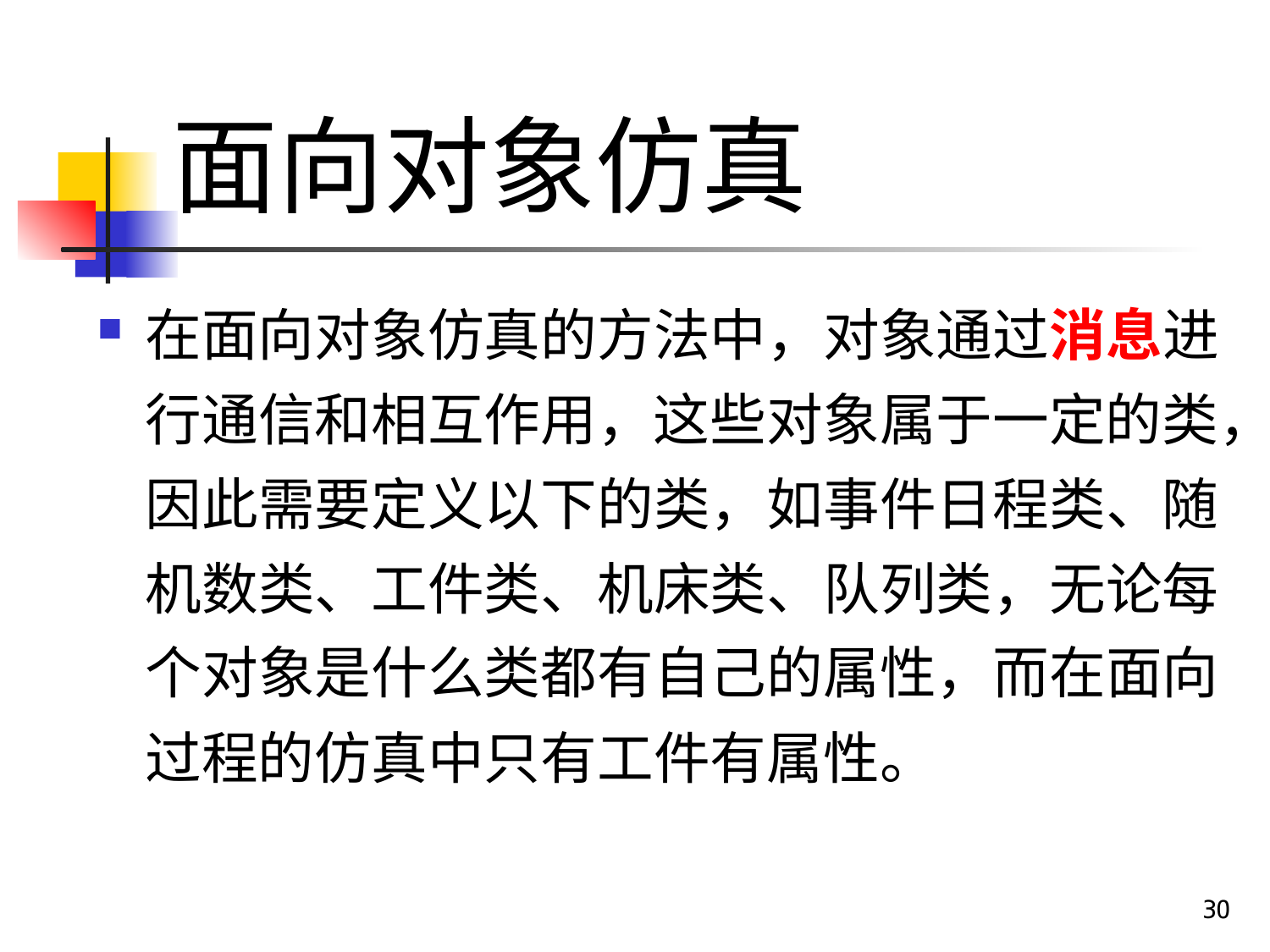

# 面向对象仿真
在面向对象仿真的方法中，对象通过消息进行通信和相互作用，这些对象属于一定的类，因此需要定义以下的类，如事件日程类、随机数类、工件类、机床类、队列类，无论每个对象是什么类都有自己的属性，而在面向过程的仿真中只有工件有属性。
30